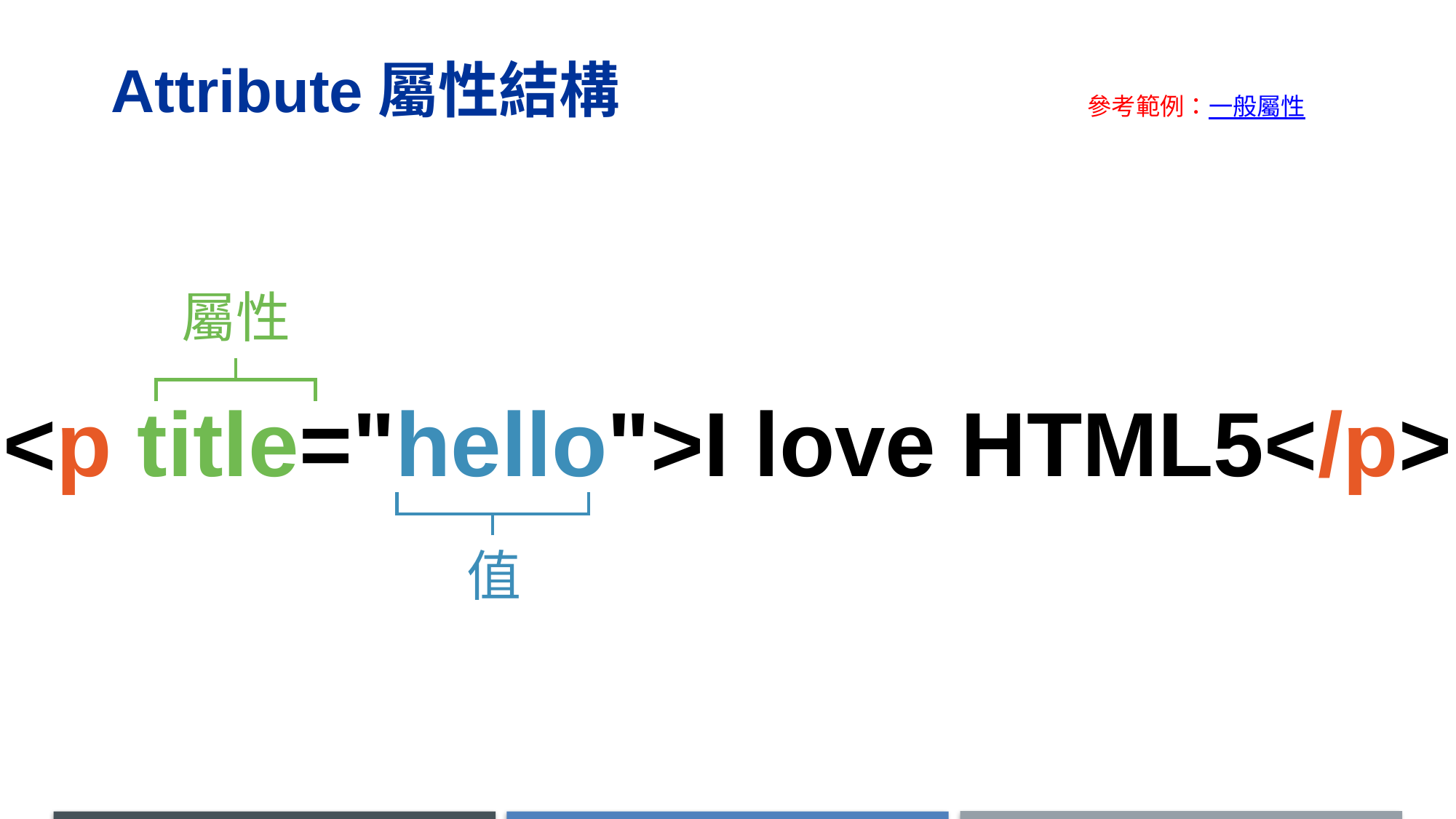

# Attribute屬性結構
參考範例：一般屬性
屬性
<p title="hello">I love HTML5</p>
值